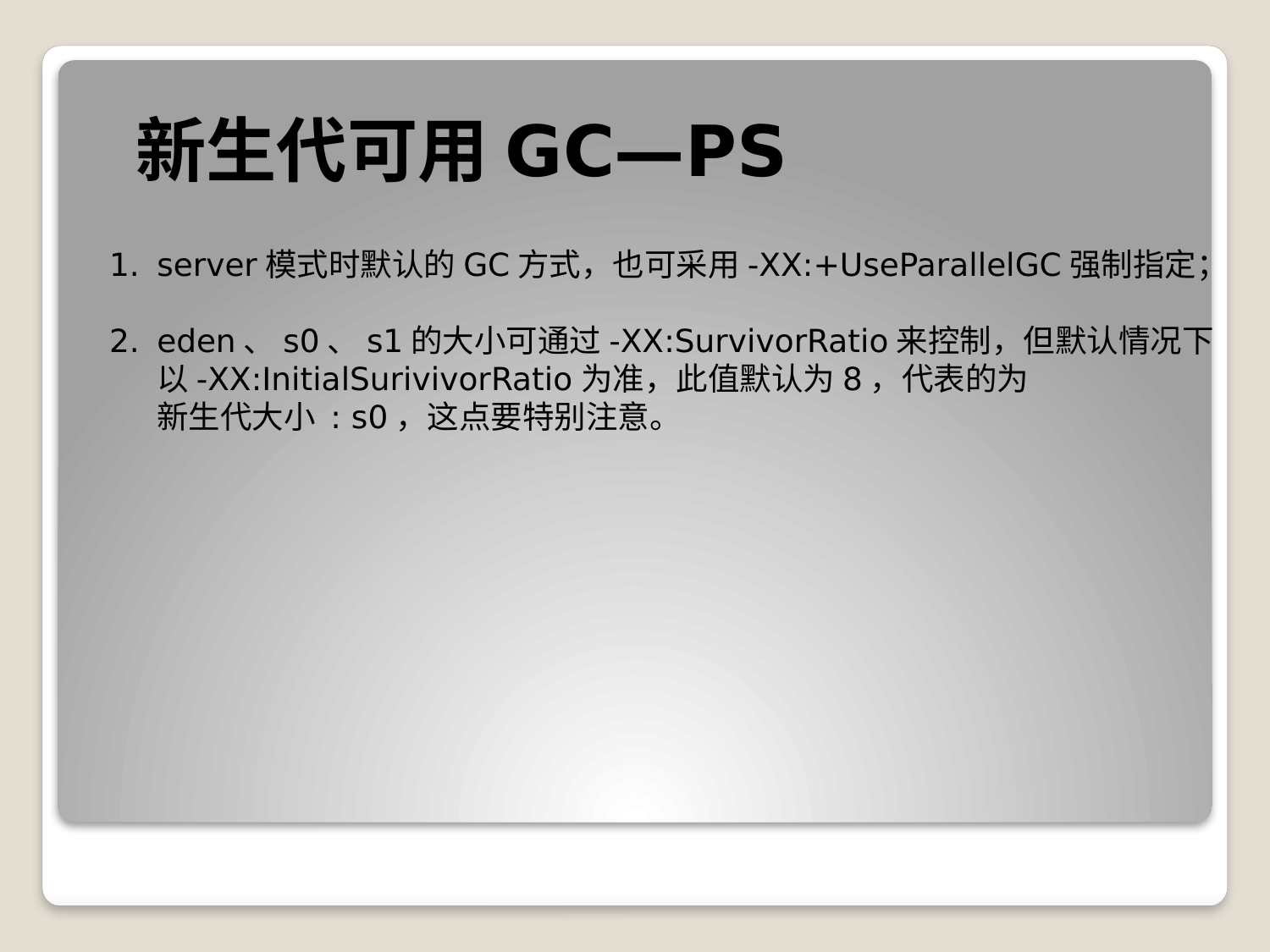

新生代可用GC—PS
server模式时默认的GC方式，也可采用-XX:+UseParallelGC强制指定；

eden、s0、s1的大小可通过-XX:SurvivorRatio来控制，但默认情况下
以-XX:InitialSurivivorRatio为准，此值默认为8，代表的为
新生代大小 : s0，这点要特别注意。